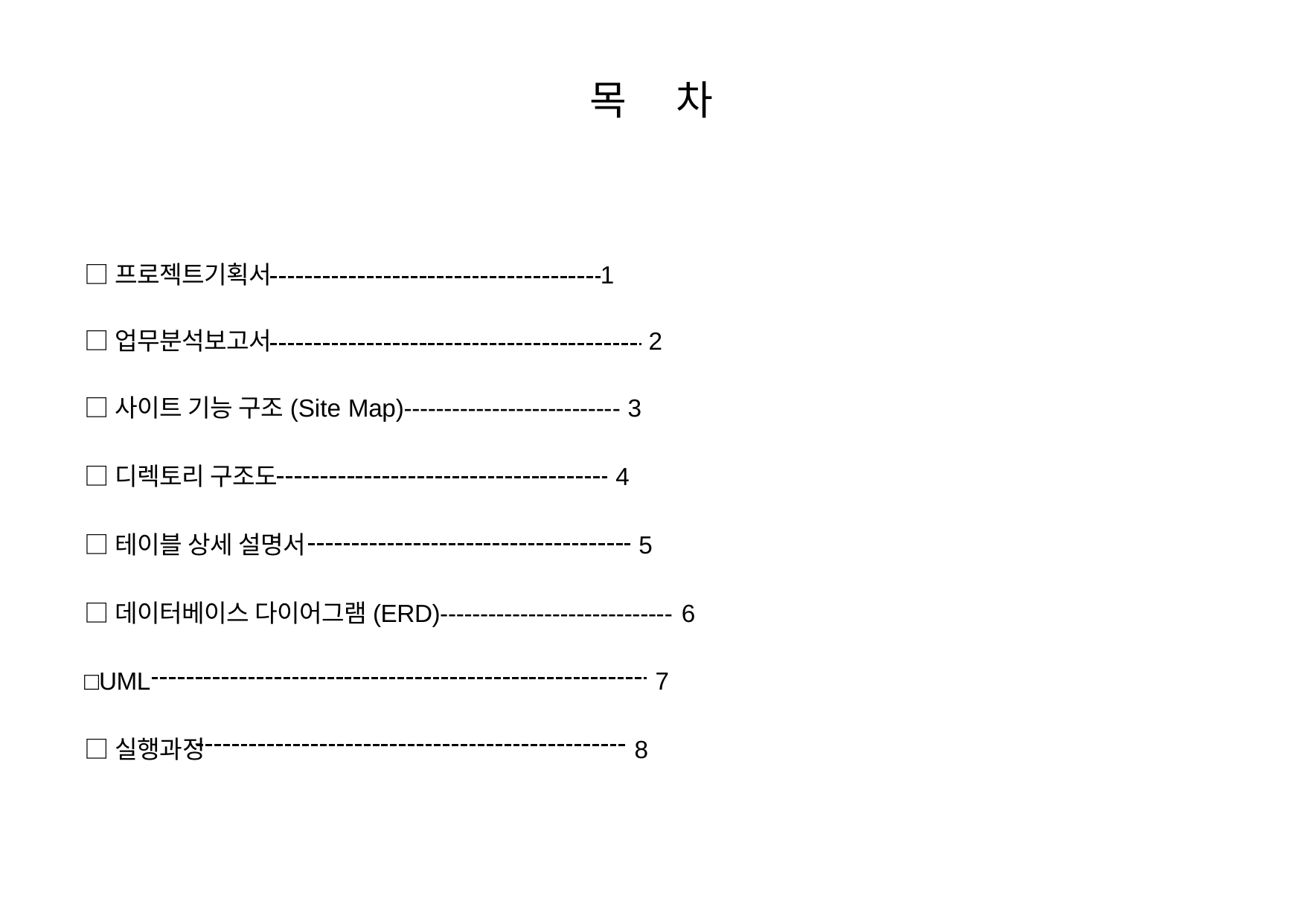

목	차
□프로젝트기획서
1

□업무분석보고서
2

□사이트 기능 구조(Site Map)--------------------------- 3

□디렉토리 구조도	4

□테이블 상세 설명서	5

□데이터베이스 다이어그램(ERD)----------------------------- 6

□UML	7

□실행과정	8